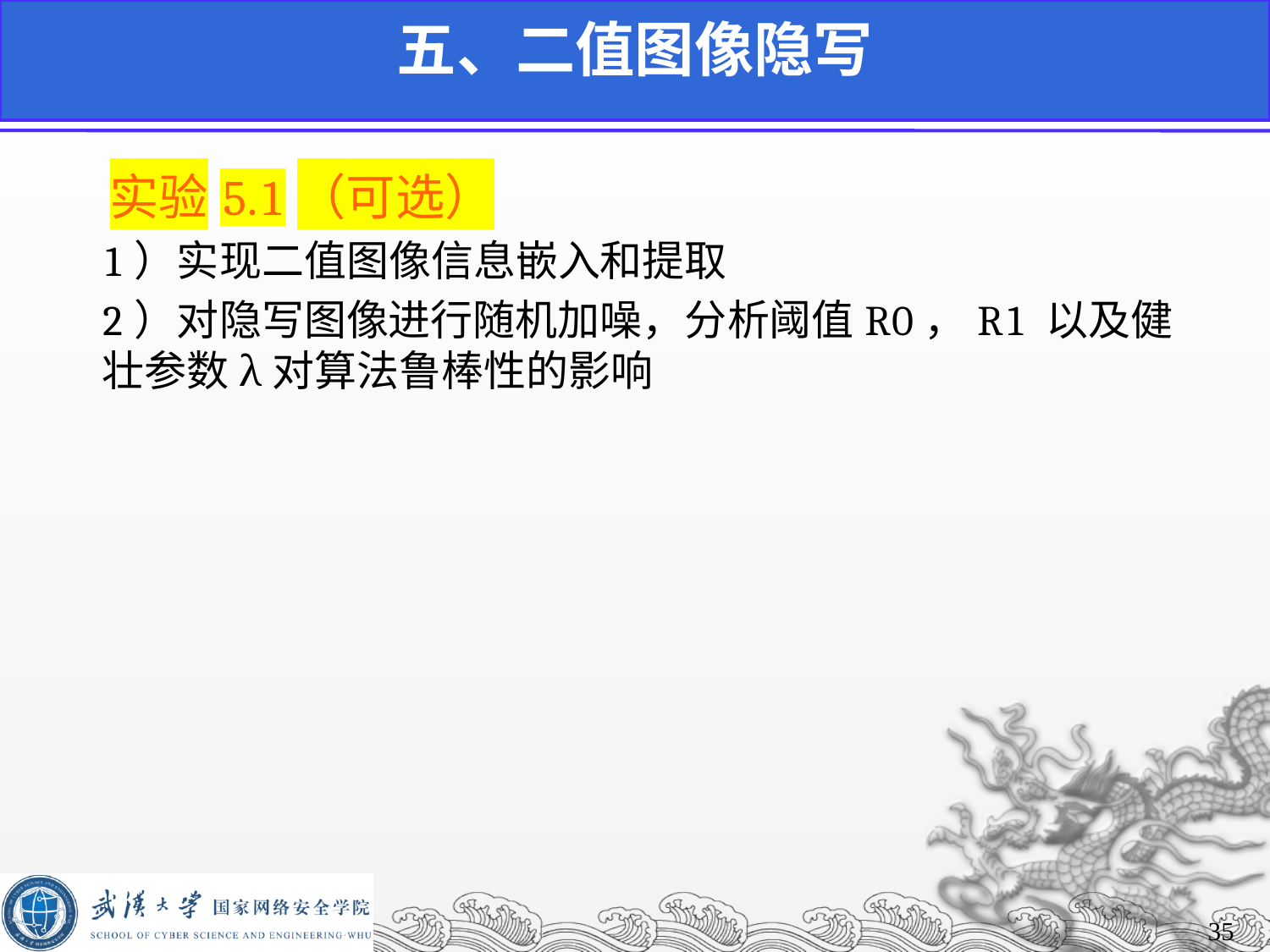

五、二值图像隐写
实验5.1（可选）
     1）实现二值图像信息嵌入和提取
     2）对隐写图像进行随机加噪，分析阈值R0，R1 以及健壮参数λ对算法鲁棒性的影响